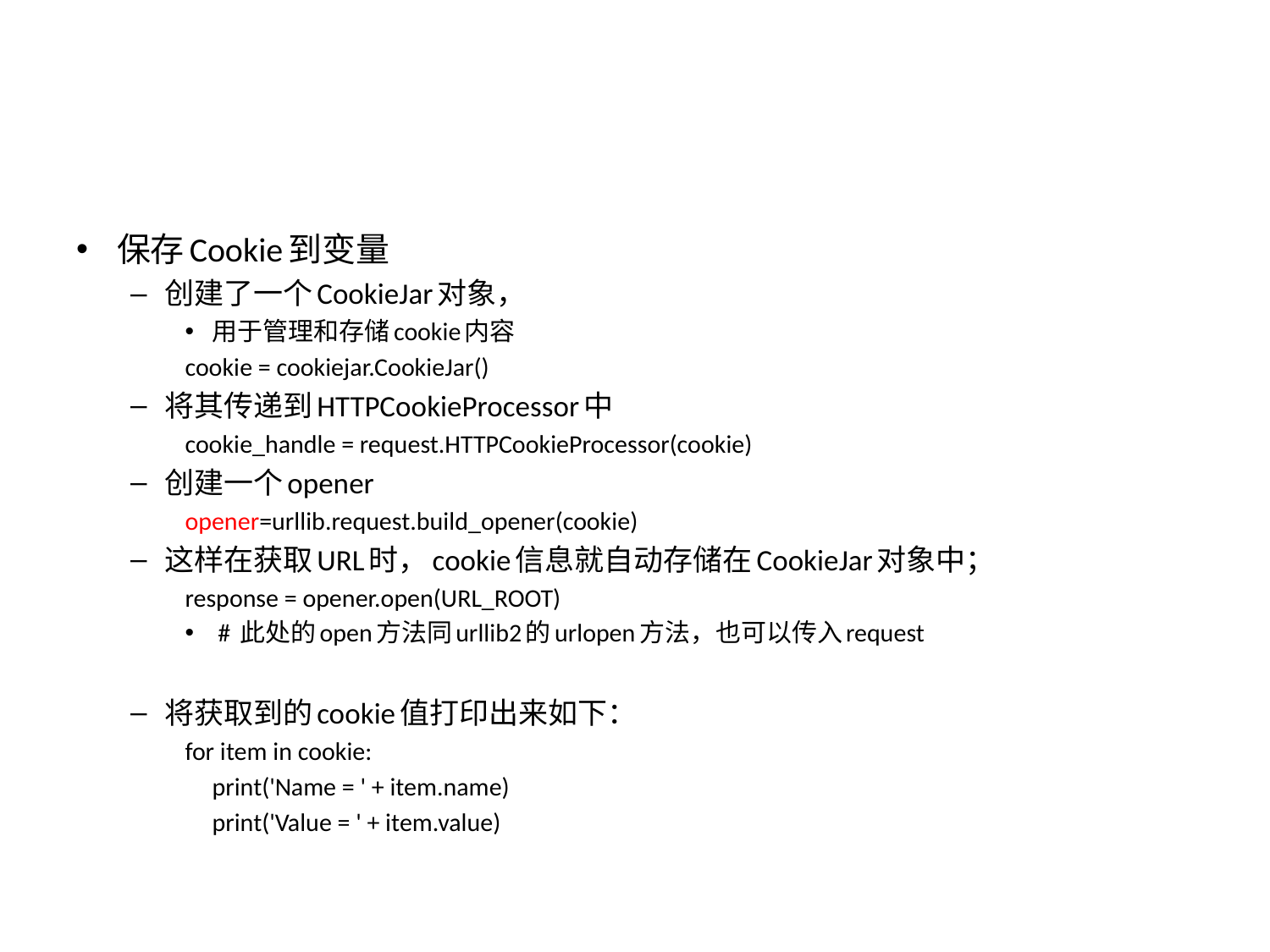

#
保存Cookie到变量
创建了一个CookieJar对象，
用于管理和存储cookie内容
cookie = cookiejar.CookieJar()
将其传递到HTTPCookieProcessor中
cookie_handle = request.HTTPCookieProcessor(cookie)
创建一个opener
opener=urllib.request.build_opener(cookie)
这样在获取URL时，cookie信息就自动存储在CookieJar对象中；
response = opener.open(URL_ROOT)
 # 此处的open方法同urllib2的urlopen方法，也可以传入request

将获取到的cookie值打印出来如下：
for item in cookie:
	print('Name = ' + item.name)
	print('Value = ' + item.value)